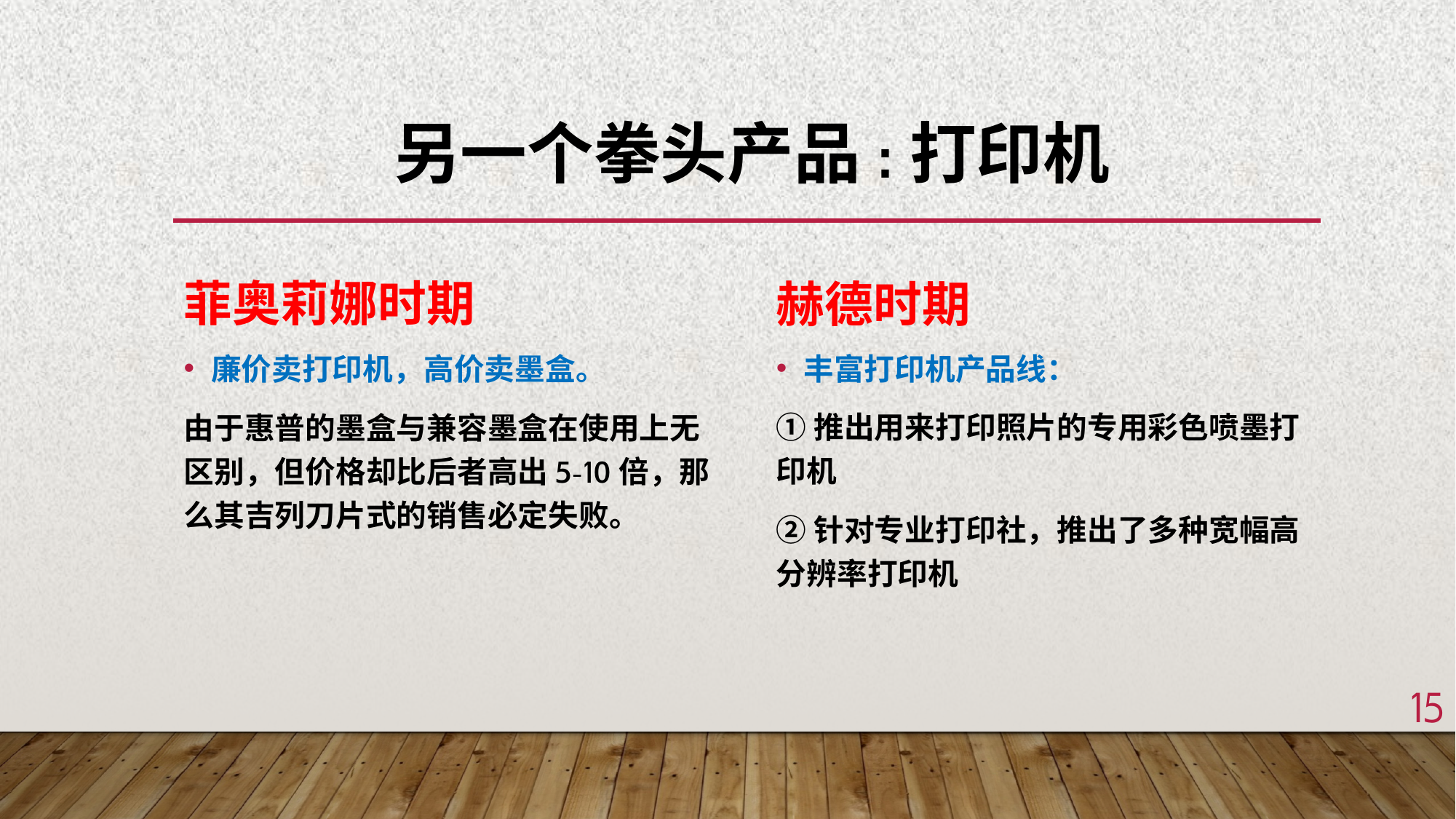

# 另一个拳头产品:打印机
菲奥莉娜时期
赫德时期
丰富打印机产品线：
①推出用来打印照片的专用彩色喷墨打印机
②针对专业打印社，推出了多种宽幅高分辨率打印机
廉价卖打印机，高价卖墨盒。
由于惠普的墨盒与兼容墨盒在使用上无区别，但价格却比后者高出5-10倍，那么其吉列刀片式的销售必定失败。

15